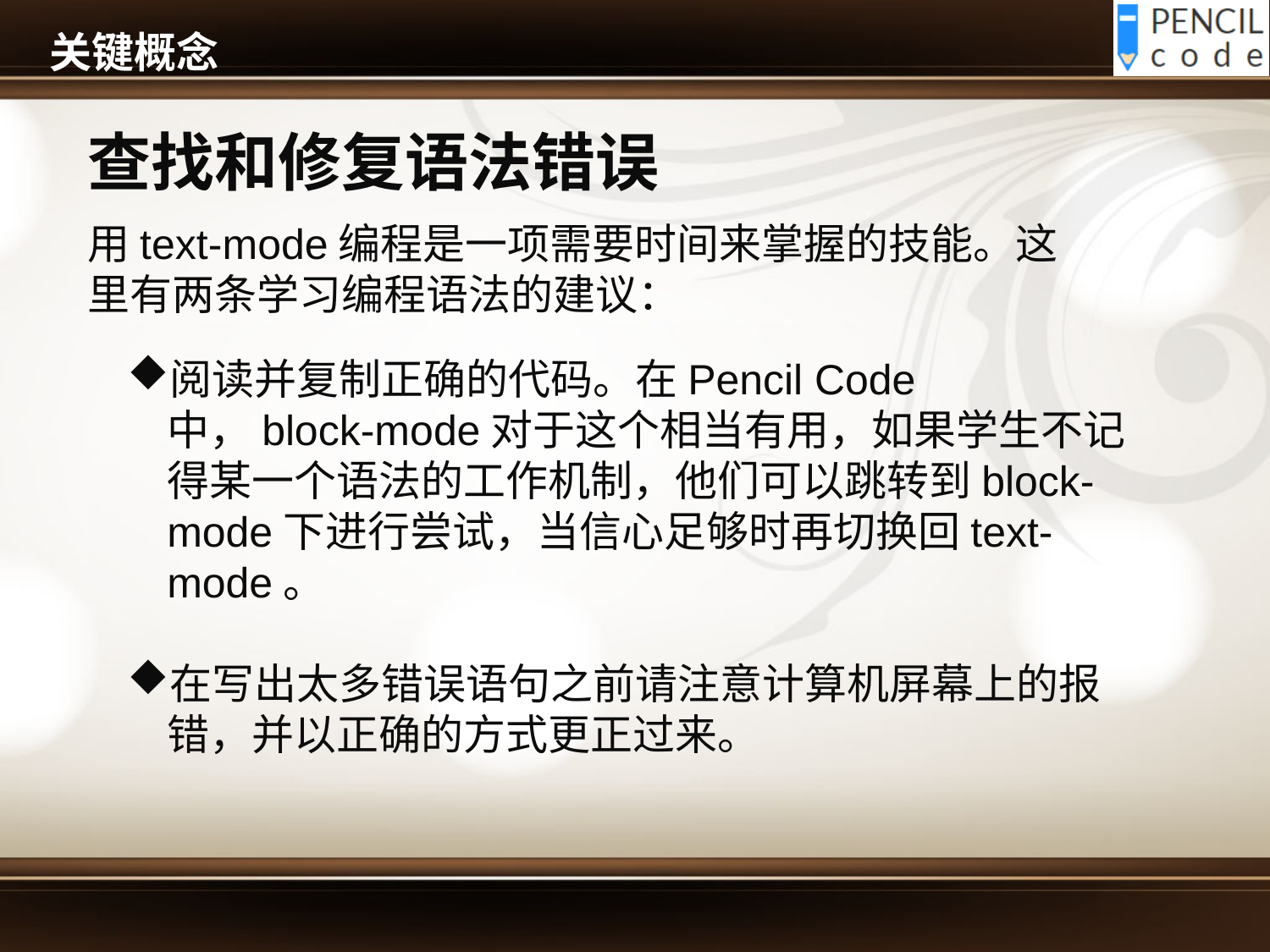

# 关键概念
查找和修复语法错误
用text-mode编程是一项需要时间来掌握的技能。这里有两条学习编程语法的建议：
阅读并复制正确的代码。在Pencil Code中，block-mode对于这个相当有用，如果学生不记得某一个语法的工作机制，他们可以跳转到block-mode下进行尝试，当信心足够时再切换回text-mode。

在写出太多错误语句之前请注意计算机屏幕上的报错，并以正确的方式更正过来。